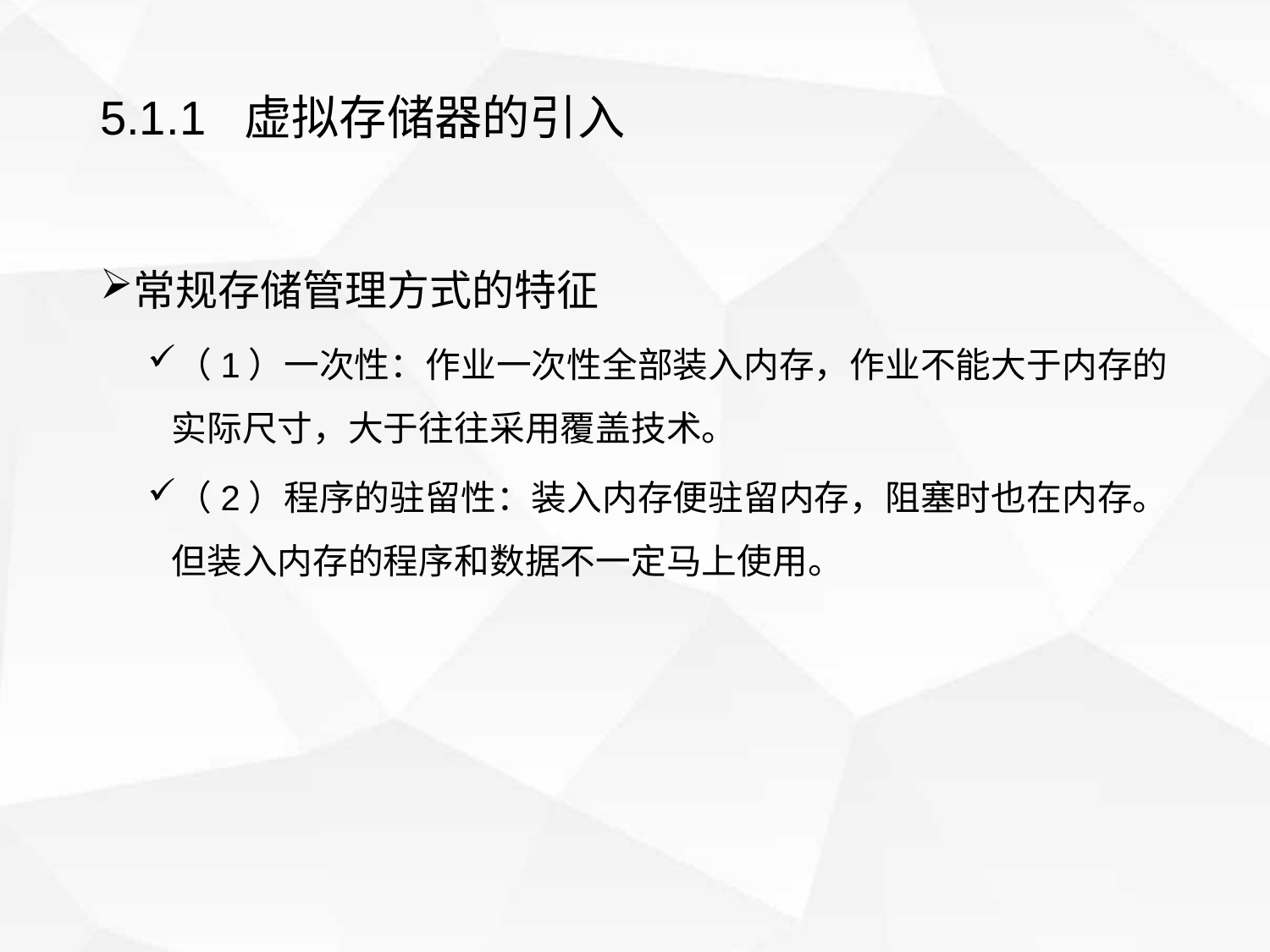

# 5.1.1  虚拟存储器的引入
常规存储管理方式的特征
（1）一次性：作业一次性全部装入内存，作业不能大于内存的实际尺寸，大于往往采用覆盖技术。
（2）程序的驻留性：装入内存便驻留内存，阻塞时也在内存。但装入内存的程序和数据不一定马上使用。